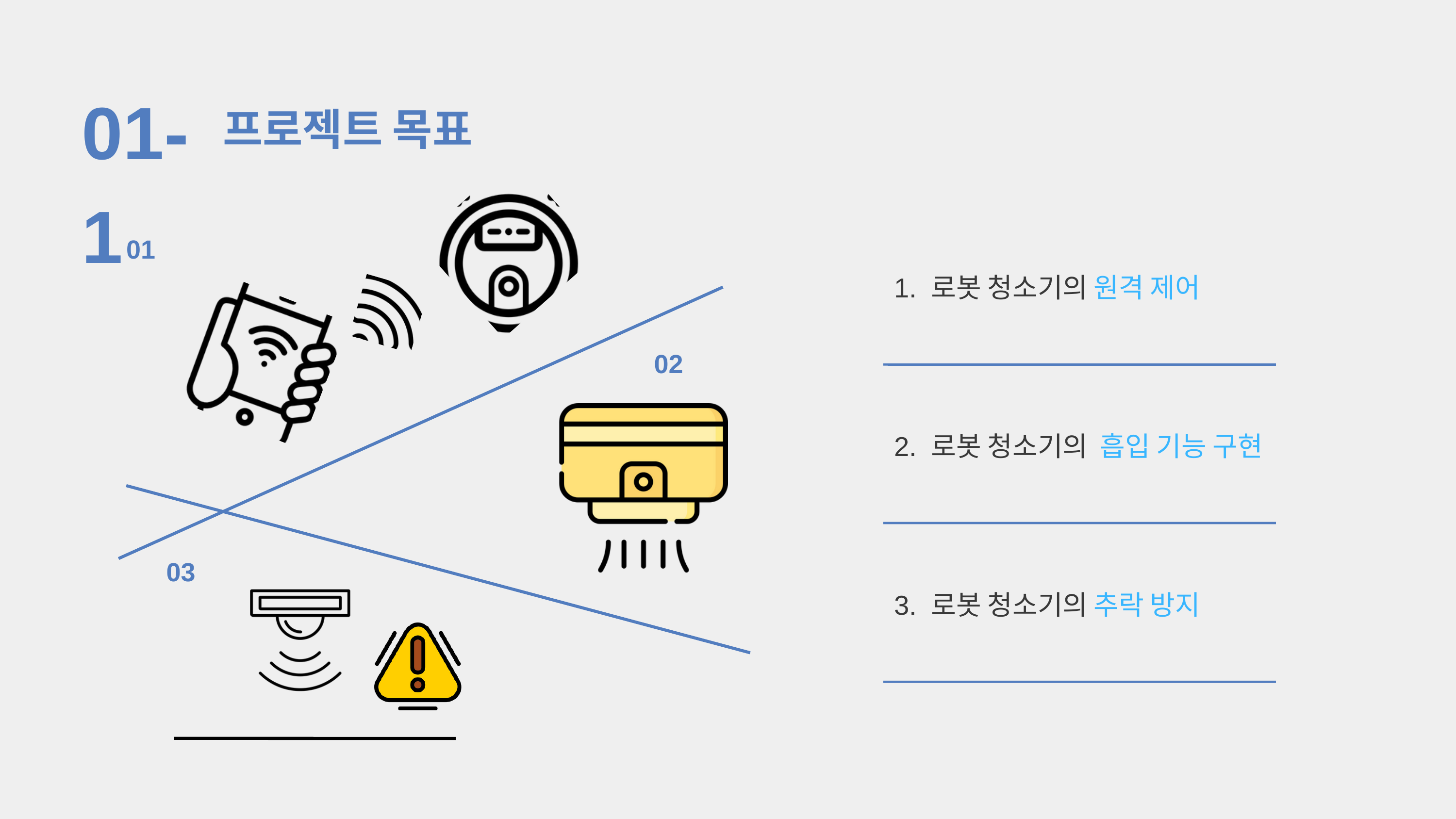

01-1
프로젝트 목표

01
1. 로봇 청소기의 원격 제어

02

2. 로봇 청소기의  흡입 기능 구현

03
3. 로봇 청소기의 추락 방지